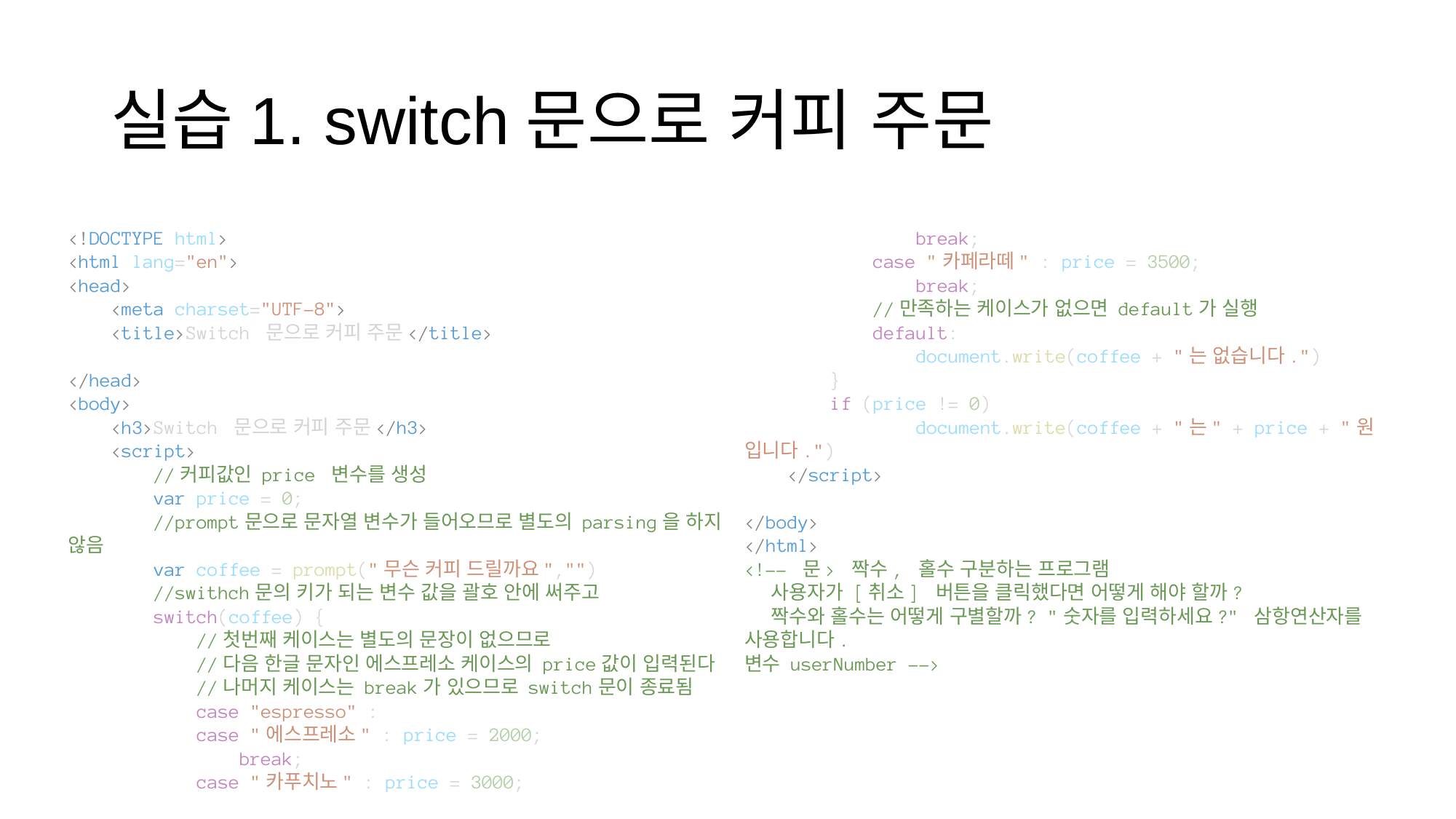

# 실습1. switch문으로 커피 주문
<!DOCTYPE html>
<html lang="en">
<head>
    <meta charset="UTF-8">
    <title>Switch 문으로 커피 주문</title>
</head>
<body>
    <h3>Switch 문으로 커피 주문</h3>
    <script>
        //커피값인 price 변수를 생성
        var price = 0;
        //prompt문으로 문자열 변수가 들어오므로 별도의 parsing을 하지 않음
        var coffee = prompt("무슨 커피 드릴까요","")
        //swithch문의 키가 되는 변수 값을 괄호 안에 써주고
        switch(coffee) {
            //첫번째 케이스는 별도의 문장이 없으므로
            //다음 한글 문자인 에스프레소 케이스의 price값이 입력된다
            //나머지 케이스는 break가 있으므로 switch문이 종료됨
            case "espresso" :
            case "에스프레소" : price = 2000;
                break;
            case "카푸치노" : price = 3000;
                break;
            case "카페라떼" : price = 3500;
                break;
            //만족하는 케이스가 없으면 default가 실행
            default:
                document.write(coffee + "는 없습니다.")
        }
        if (price != 0)
                document.write(coffee + "는" + price + "원 입니다.")
    </script>

</body>
</html>
<!-- 문> 짝수, 홀수 구분하는 프로그램
    사용자가 [취소] 버튼을 클릭했다면 어떻게 해야 할까?
    짝수와 홀수는 어떻게 구별할까? "숫자를 입력하세요?" 삼항연산자를 사용합니다.
변수 userNumber -->